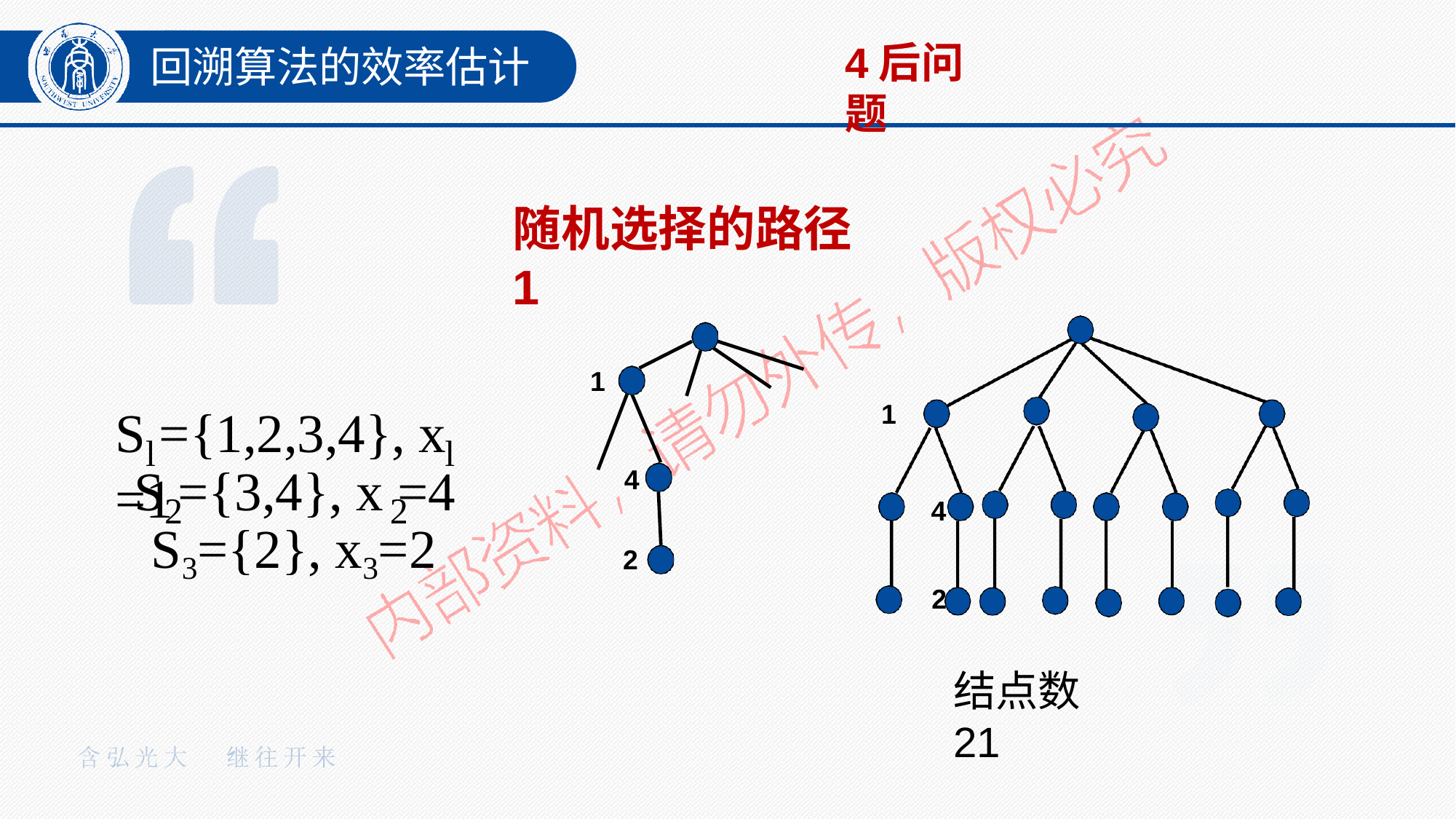

4后问题
回溯算法的效率估计
随机选择的路径1

1

1
S ={1,2,3,4}, x =1
l	l
S ={3,4}, x =4
4

2	2

4
S3={2}, x3=2
2

2
结点数21